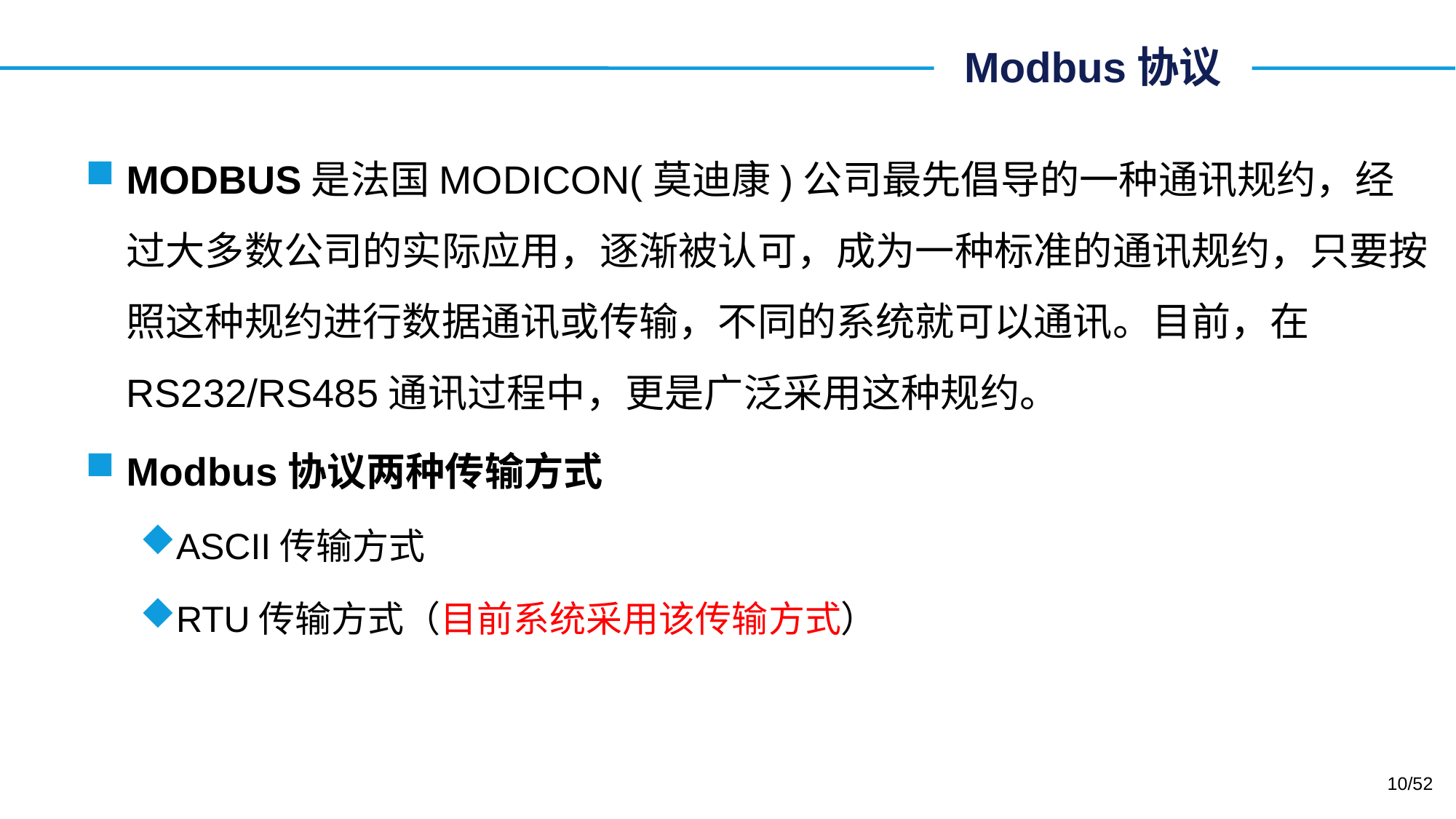

# Modbus协议
MODBUS是法国MODICON(莫迪康)公司最先倡导的一种通讯规约，经过大多数公司的实际应用，逐渐被认可，成为一种标准的通讯规约，只要按照这种规约进行数据通讯或传输，不同的系统就可以通讯。目前，在RS232/RS485通讯过程中，更是广泛采用这种规约。
Modbus协议两种传输方式
ASCII传输方式
RTU传输方式（目前系统采用该传输方式）
10/52